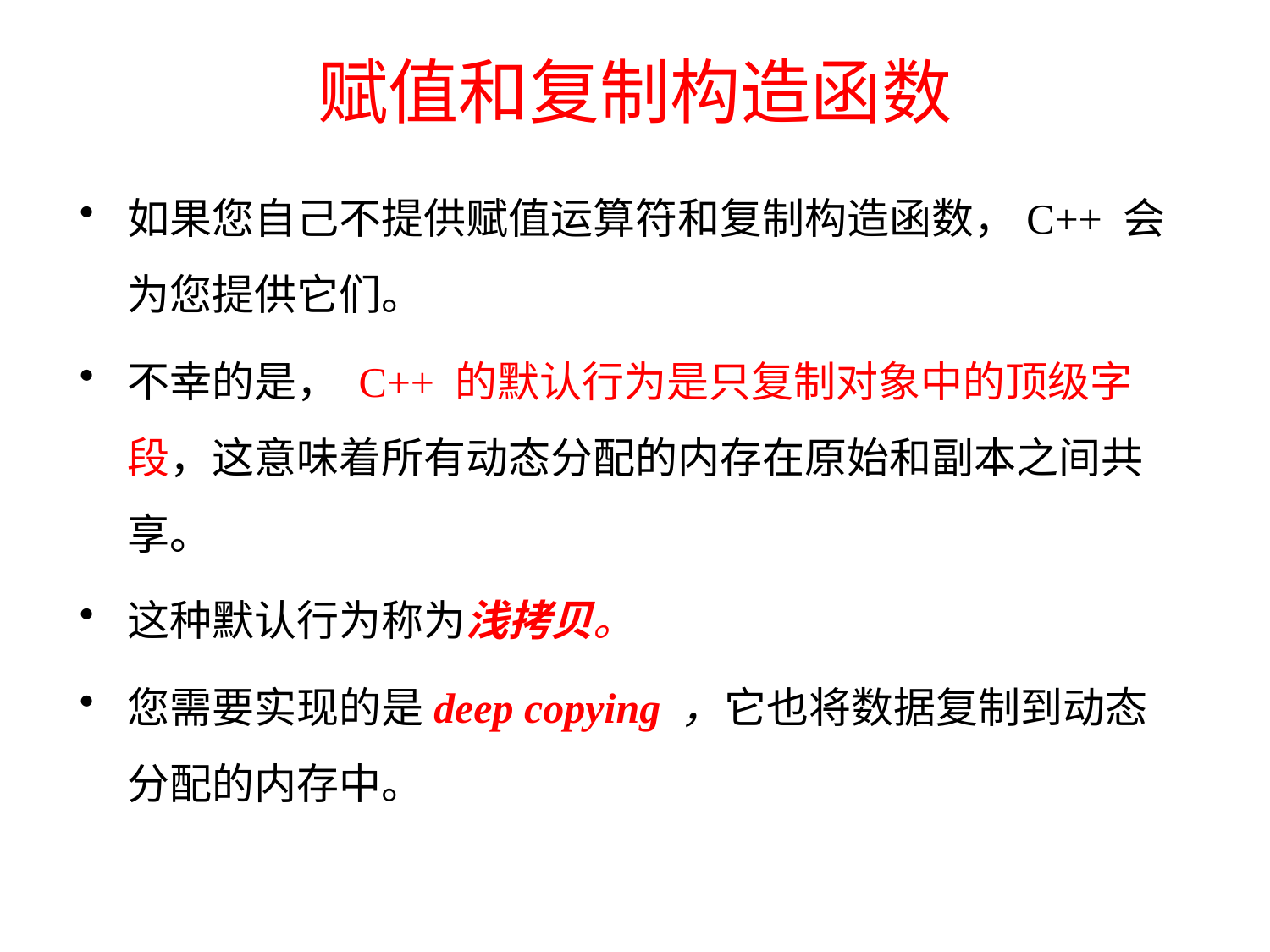

# 赋值和复制构造函数
如果您自己不提供赋值运算符和复制构造函数，C++ 会为您提供它们。
不幸的是， C++ 的默认行为是只复制对象中的顶级字段，这意味着所有动态分配的内存在原始和副本之间共享。
这种默认行为称为浅拷贝。
您需要实现的是deep copying ，它也将数据复制到动态分配的内存中。